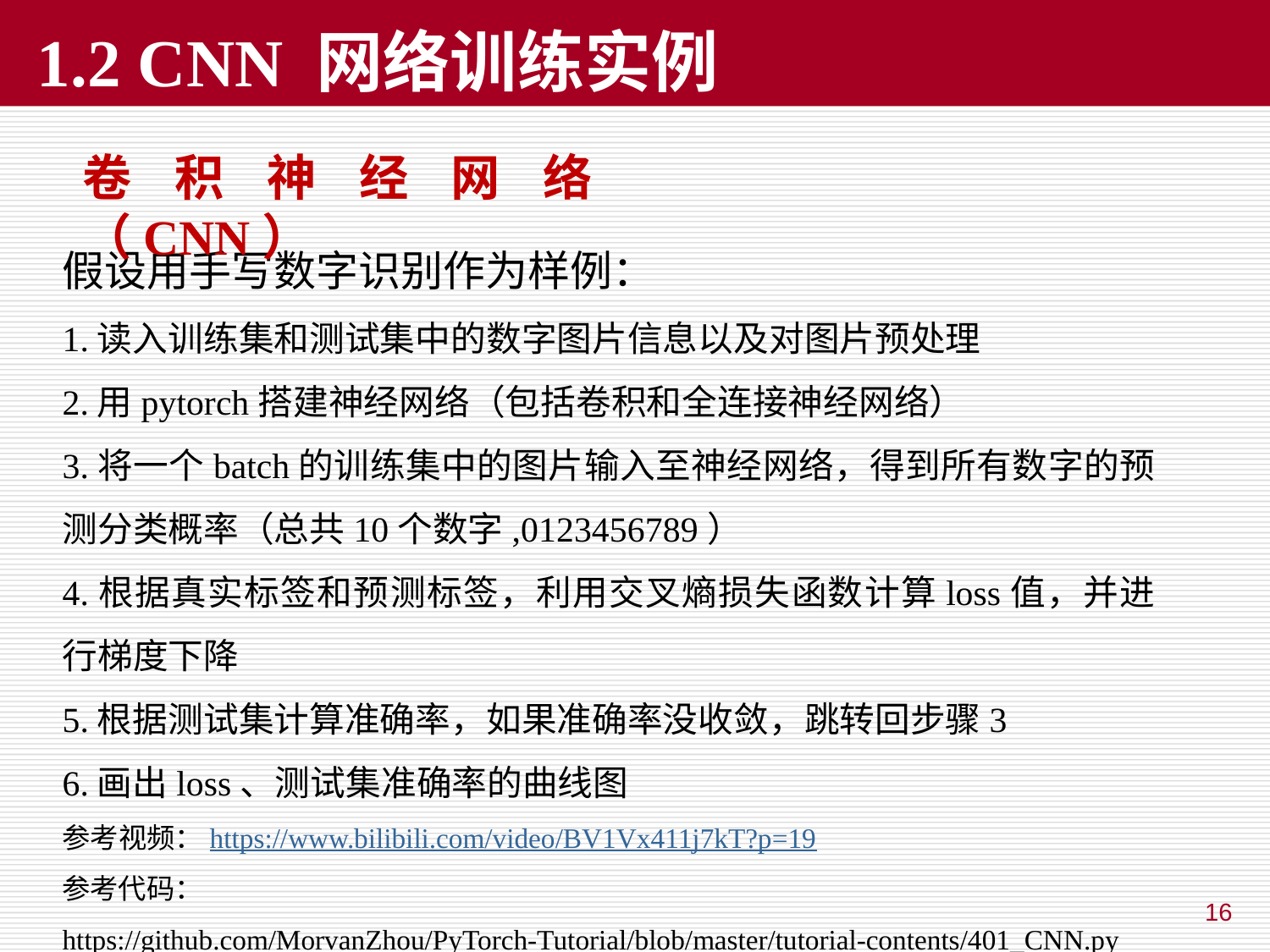

# 1.2 CNN 网络训练实例
卷积神经网络（CNN）
假设用手写数字识别作为样例：
1.读入训练集和测试集中的数字图片信息以及对图片预处理
2.用pytorch搭建神经网络（包括卷积和全连接神经网络）
3.将一个batch的训练集中的图片输入至神经网络，得到所有数字的预测分类概率（总共10个数字,0123456789）
4.根据真实标签和预测标签，利用交叉熵损失函数计算loss值，并进行梯度下降
5.根据测试集计算准确率，如果准确率没收敛，跳转回步骤3
6.画出loss、测试集准确率的曲线图
参考视频：https://www.bilibili.com/video/BV1Vx411j7kT?p=19
参考代码：
https://github.com/MorvanZhou/PyTorch-Tutorial/blob/master/tutorial-contents/401_CNN.py
16